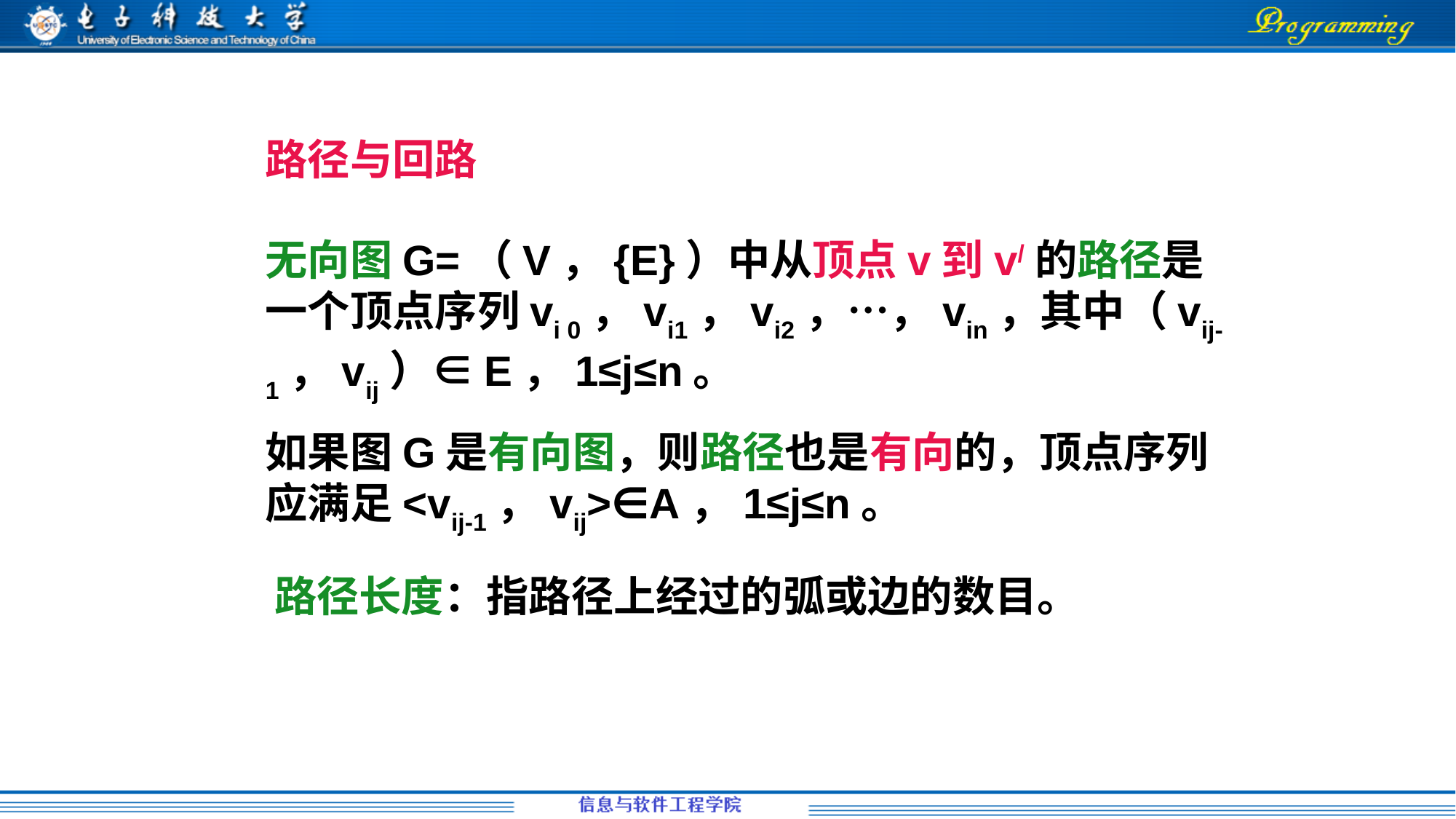

路径与回路
无向图G=（V，{E}）中从顶点v到v/的路径是一个顶点序列vi 0，vi1，vi2，…，vin，其中（vij-1，vij）∈E，1≤j≤n。
如果图G是有向图，则路径也是有向的，顶点序列应满足<vij-1，vij>∈A，1≤j≤n。
路径长度：指路径上经过的弧或边的数目。